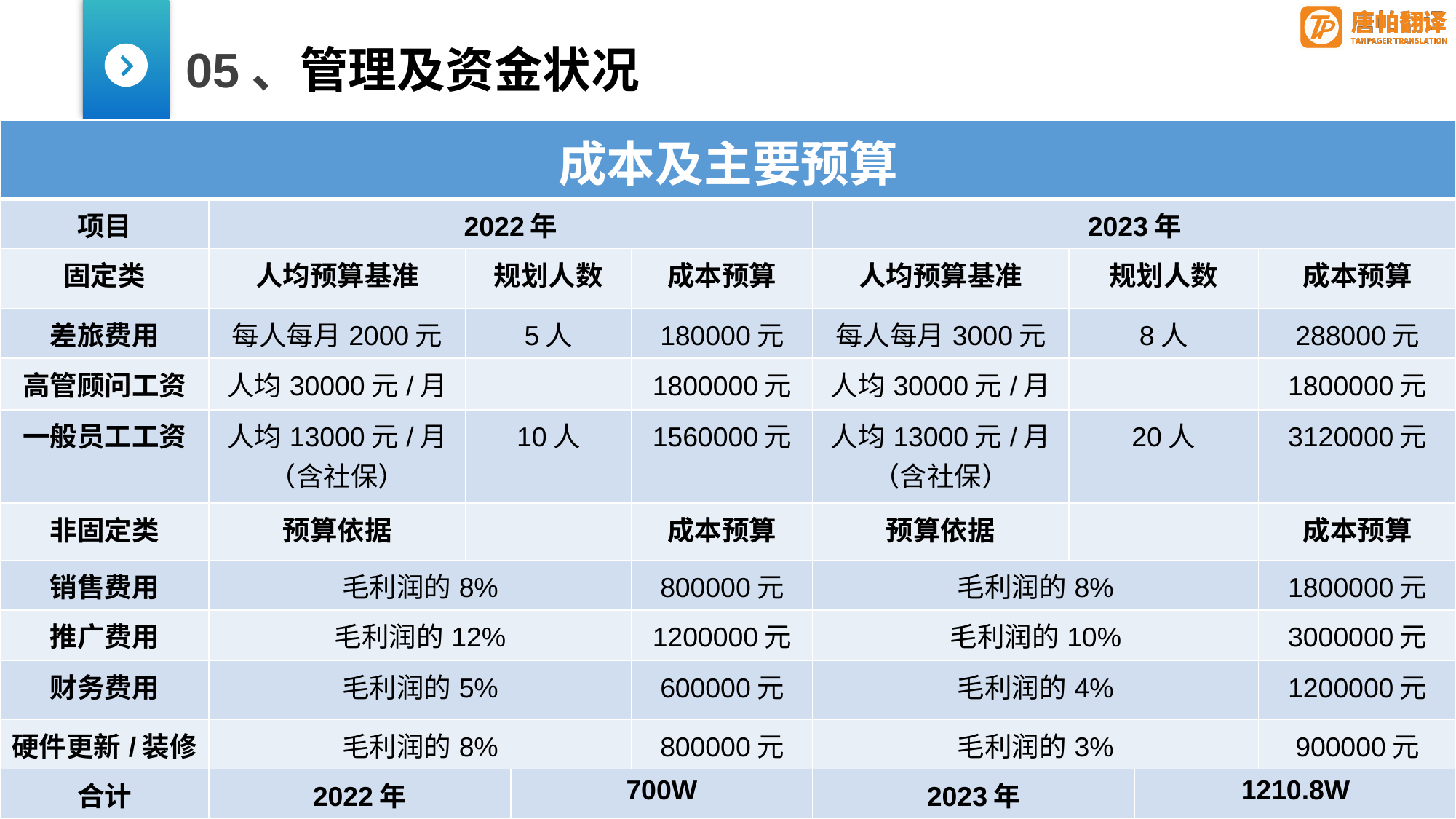

05、管理及资金状况

| 成本及主要预算 |  |  |  |  |  |  |  |  |
| --- | --- | --- | --- | --- | --- | --- | --- | --- |
| 项目 | 2022年 |  |  |  | 2023年 |  |  |  |
| 固定类 | 人均预算基准 | 规划人数 |  | 成本预算 | 人均预算基准 | 规划人数 |  | 成本预算 |
| 差旅费用 | 每人每月2000元 | 5人 |  | 180000元 | 每人每月3000元 | 8人 |  | 288000元 |
| 高管顾问工资 | 人均30000元/月 |  |  | 1800000元 | 人均30000元/月 |  |  | 1800000元 |
| 一般员工工资 | 人均13000元/月（含社保） | 10人 |  | 1560000元 | 人均13000元/月（含社保） | 20人 |  | 3120000元 |
| 非固定类 | 预算依据 |  |  | 成本预算 | 预算依据 |  |  | 成本预算 |
| 销售费用 | 毛利润的8% |  |  | 800000元 | 毛利润的8% |  |  | 1800000元 |
| 推广费用 | 毛利润的12% |  |  | 1200000元 | 毛利润的10% |  |  | 3000000元 |
| 财务费用 | 毛利润的5% |  |  | 600000元 | 毛利润的4% |  |  | 1200000元 |
| 硬件更新/装修 | 毛利润的8% |  |  | 800000元 | 毛利润的3% |  |  | 900000元 |
| 合计 | 2022年 |  | 700W |  | 2023年 |  | 1210.8W |  |